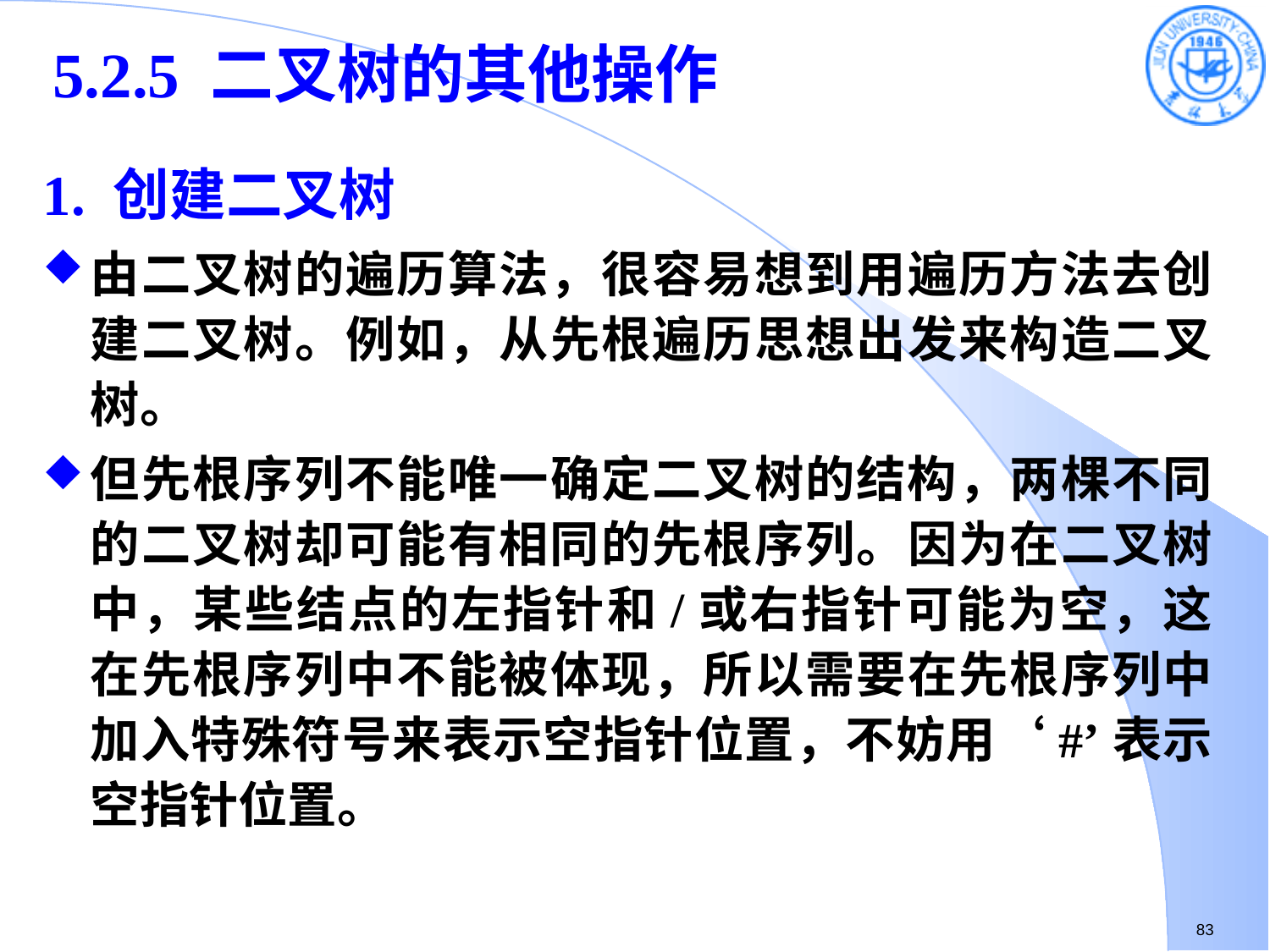

# 5.2.5 二叉树的其他操作
1. 创建二叉树
由二叉树的遍历算法，很容易想到用遍历方法去创建二叉树。例如，从先根遍历思想出发来构造二叉树。
但先根序列不能唯一确定二叉树的结构，两棵不同的二叉树却可能有相同的先根序列。因为在二叉树中，某些结点的左指针和/或右指针可能为空，这在先根序列中不能被体现，所以需要在先根序列中加入特殊符号来表示空指针位置，不妨用‘#’表示空指针位置。